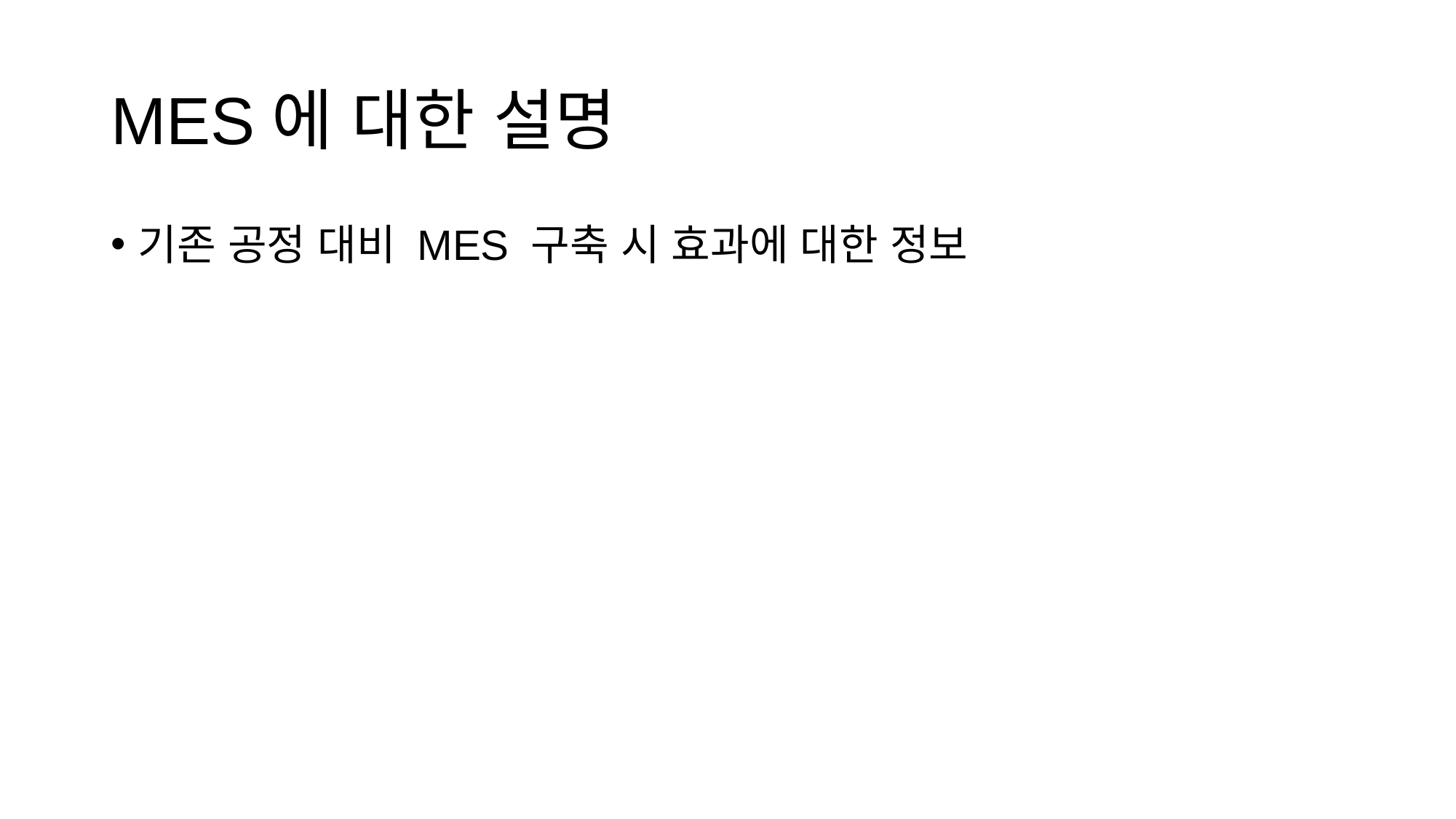

# MES에 대한 설명
기존 공정 대비 MES 구축 시 효과에 대한 정보